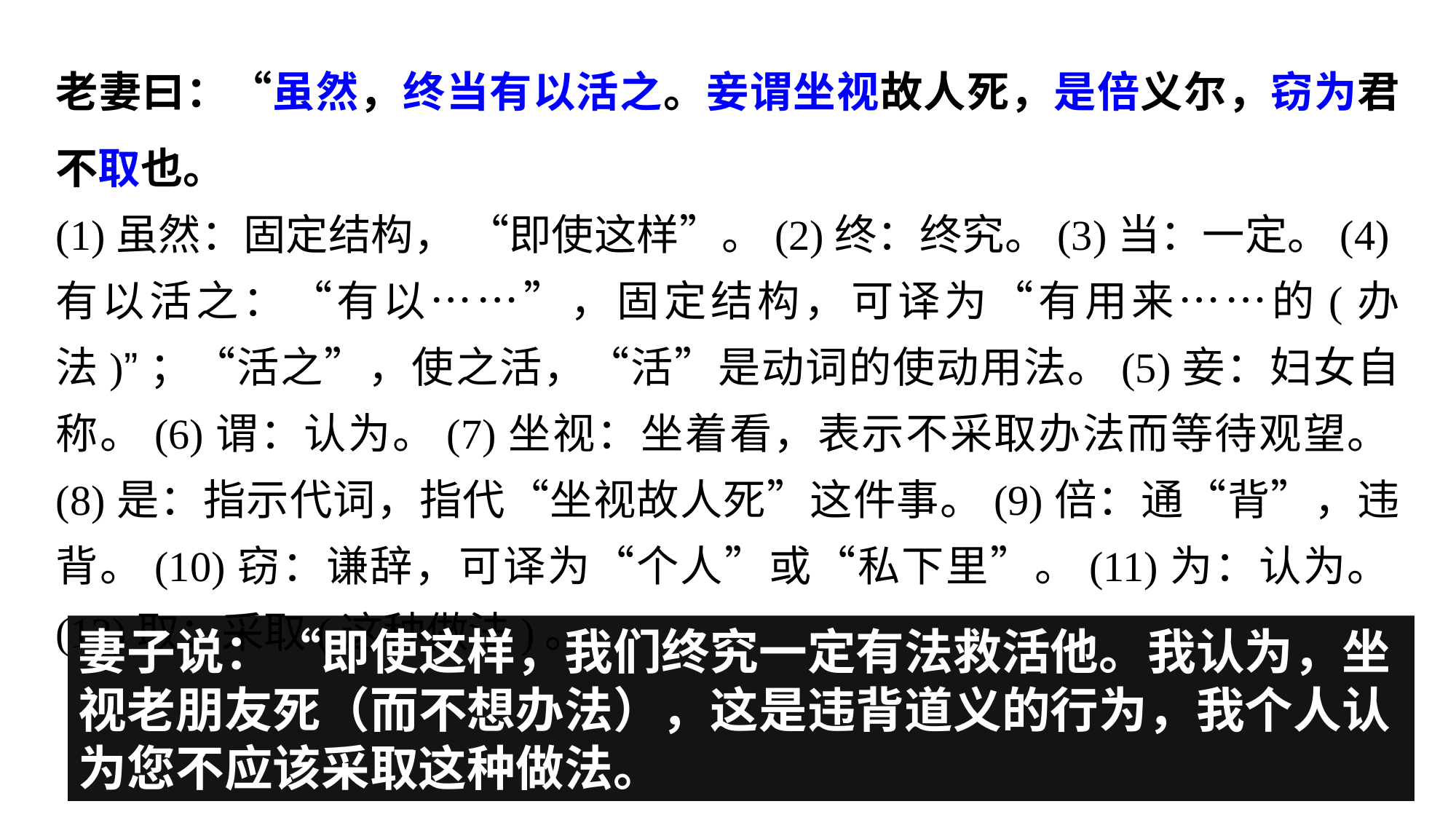

老妻曰：“虽然，终当有以活之。妾谓坐视故人死，是倍义尔，窃为君不取也。
(1)虽然：固定结构， “即使这样”。(2)终：终究。(3)当：一定。(4)有以活之：“有以……”，固定结构，可译为“有用来……的(办法)”；“活之”，使之活，“活”是动词的使动用法。(5)妾：妇女自称。(6)谓：认为。(7)坐视：坐着看，表示不采取办法而等待观望。(8)是：指示代词，指代“坐视故人死”这件事。(9)倍：通“背”，违背。(10)窃：谦辞，可译为“个人”或“私下里”。(11)为：认为。(12)取：采取(这种做法)。
妻子说：“即使这样，我们终究一定有法救活他。我认为，坐视老朋友死（而不想办法），这是违背道义的行为，我个人认为您不应该采取这种做法。